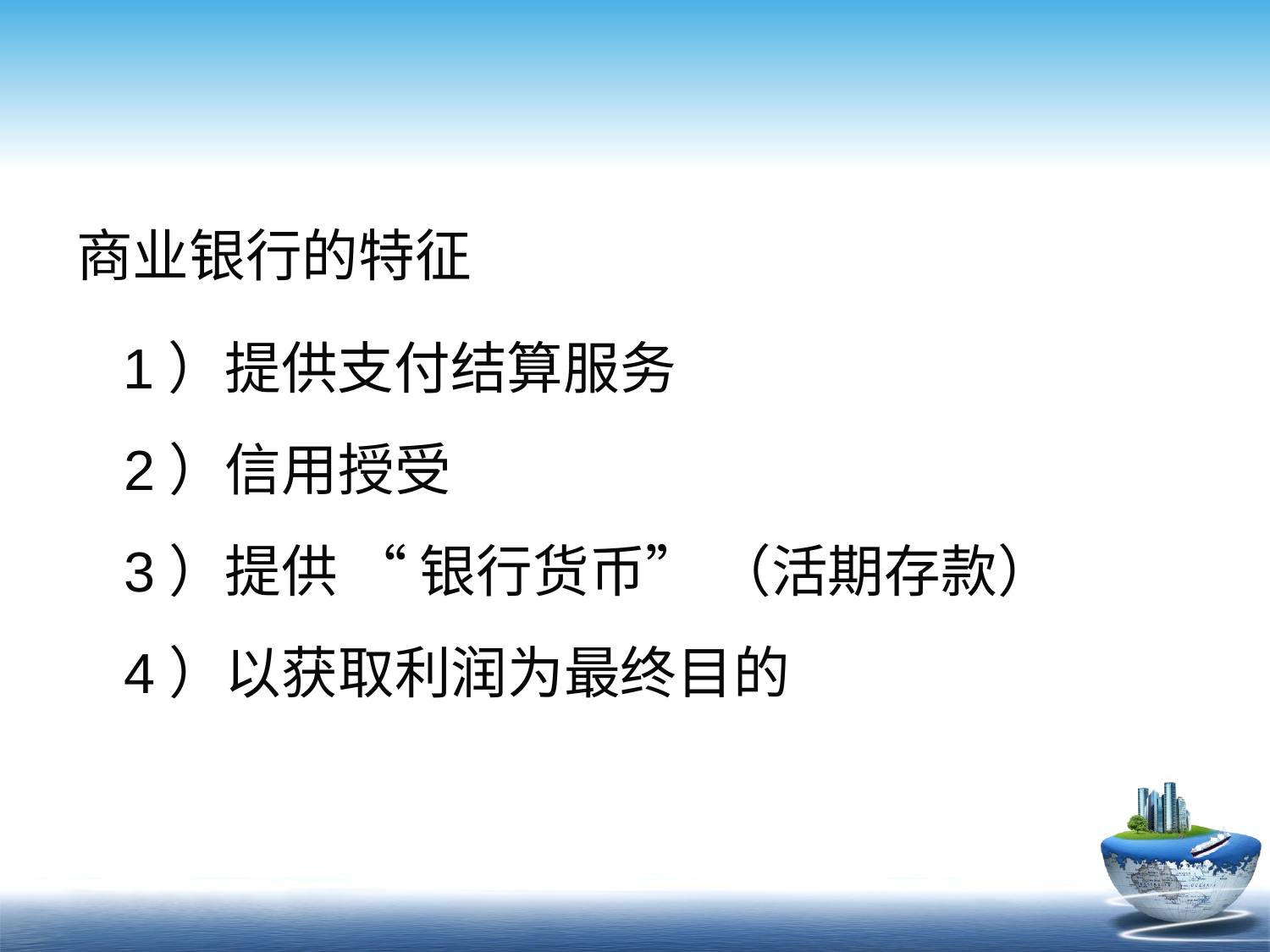

商业银行的特征
   1）提供支付结算服务
2）信用授受
3）提供 “ 银行货币” （活期存款）
4）以获取利润为最终目的